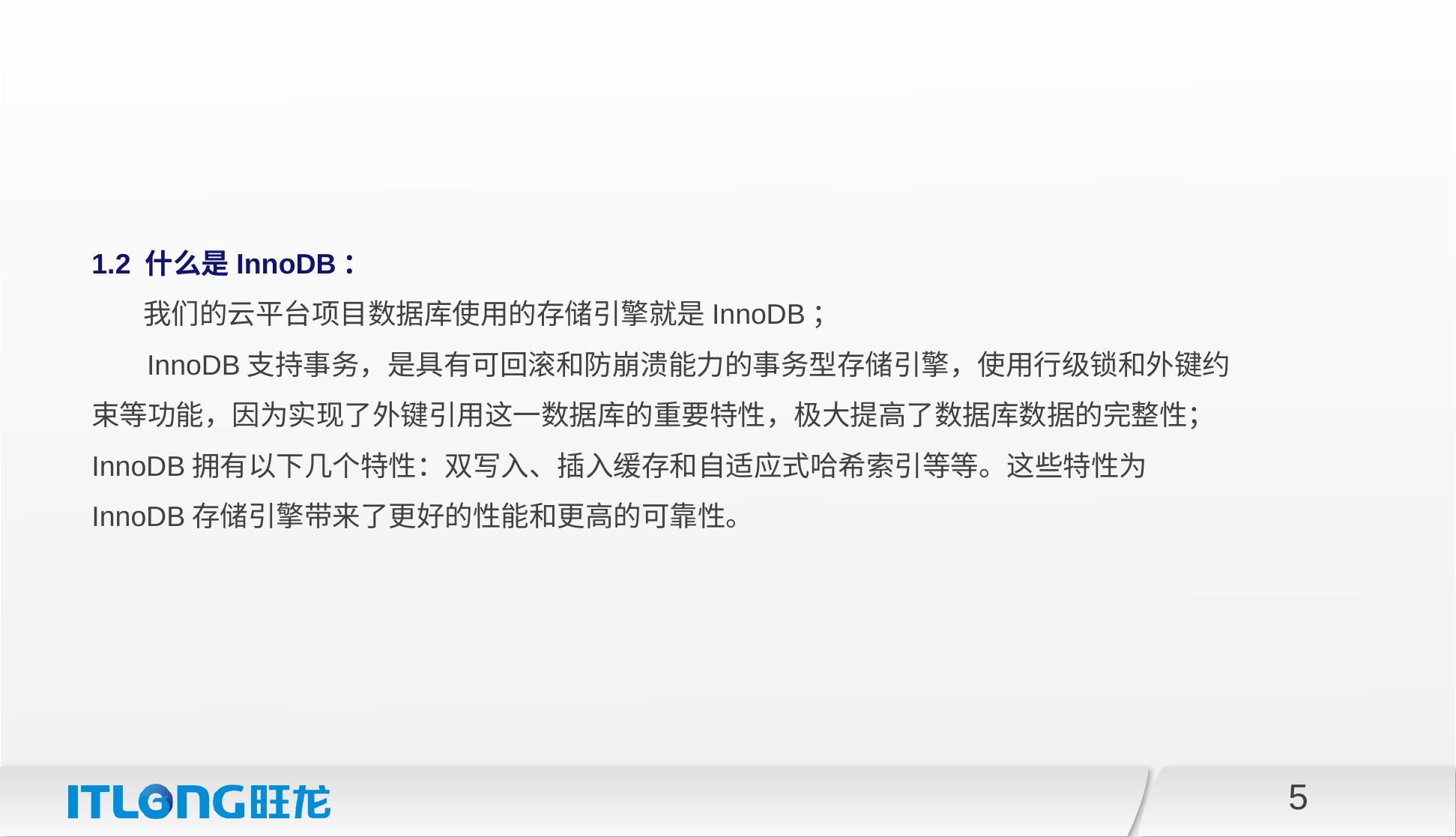

1.2 什么是InnoDB：
       我们的云平台项目数据库使用的存储引擎就是InnoDB；
       InnoDB支持事务，是具有可回滚和防崩溃能力的事务型存储引擎，使用行级锁和外键约束等功能，因为实现了外键引用这一数据库的重要特性，极大提高了数据库数据的完整性；InnoDB拥有以下几个特性：双写入、插入缓存和自适应式哈希索引等等。这些特性为InnoDB存储引擎带来了更好的性能和更高的可靠性。